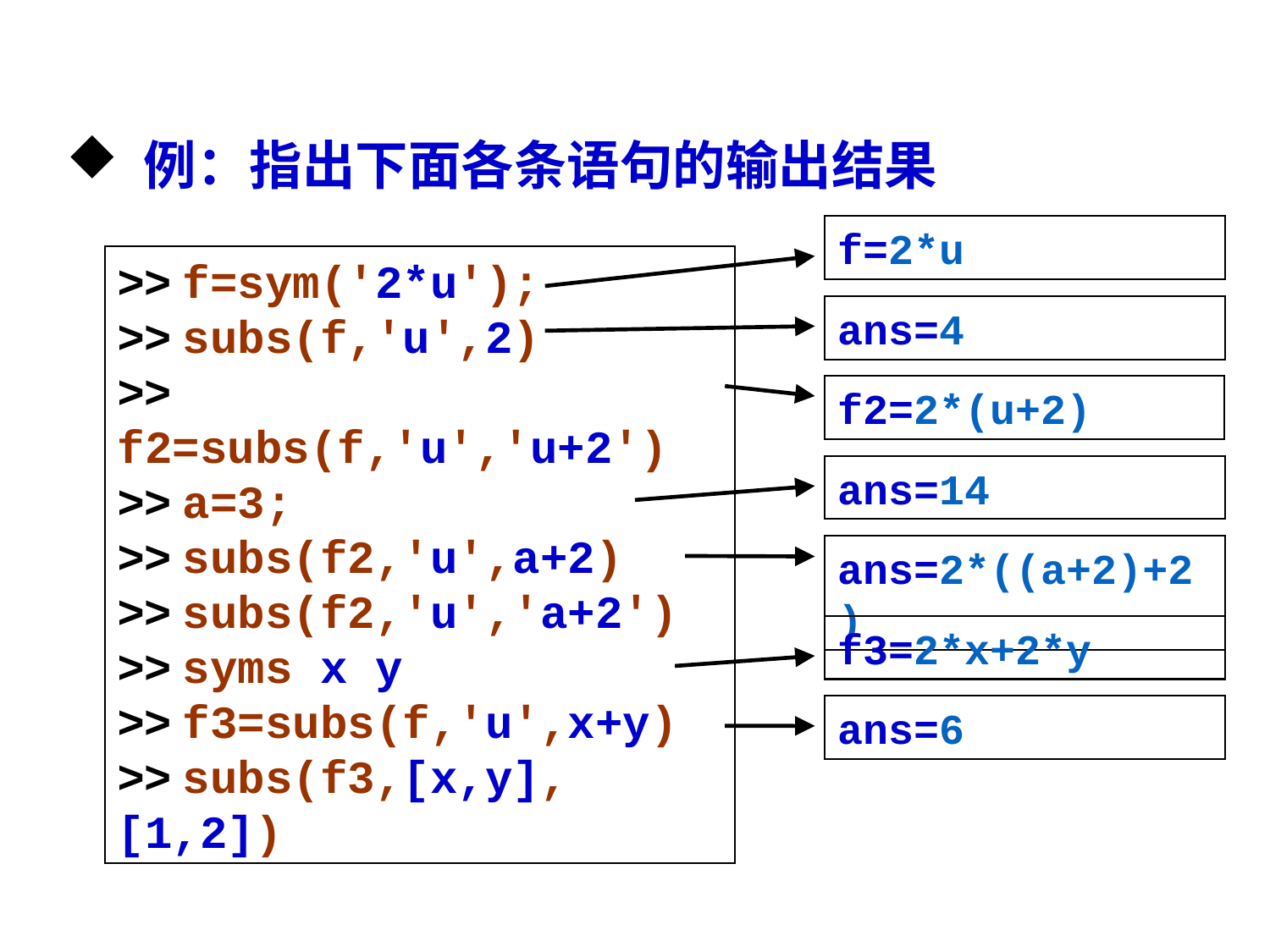

#
 例：指出下面各条语句的输出结果
f=2*u
>> f=sym('2*u');
>> subs(f,'u',2)
>> f2=subs(f,'u','u+2')
>> a=3;
>> subs(f2,'u',a+2)
>> subs(f2,'u','a+2')
>> syms x y
>> f3=subs(f,'u',x+y)
>> subs(f3,[x,y],[1,2])

ans=4

f2=2*(u+2)

ans=14

ans=2*((a+2)+2)

f3=2*x+2*y

ans=6

14